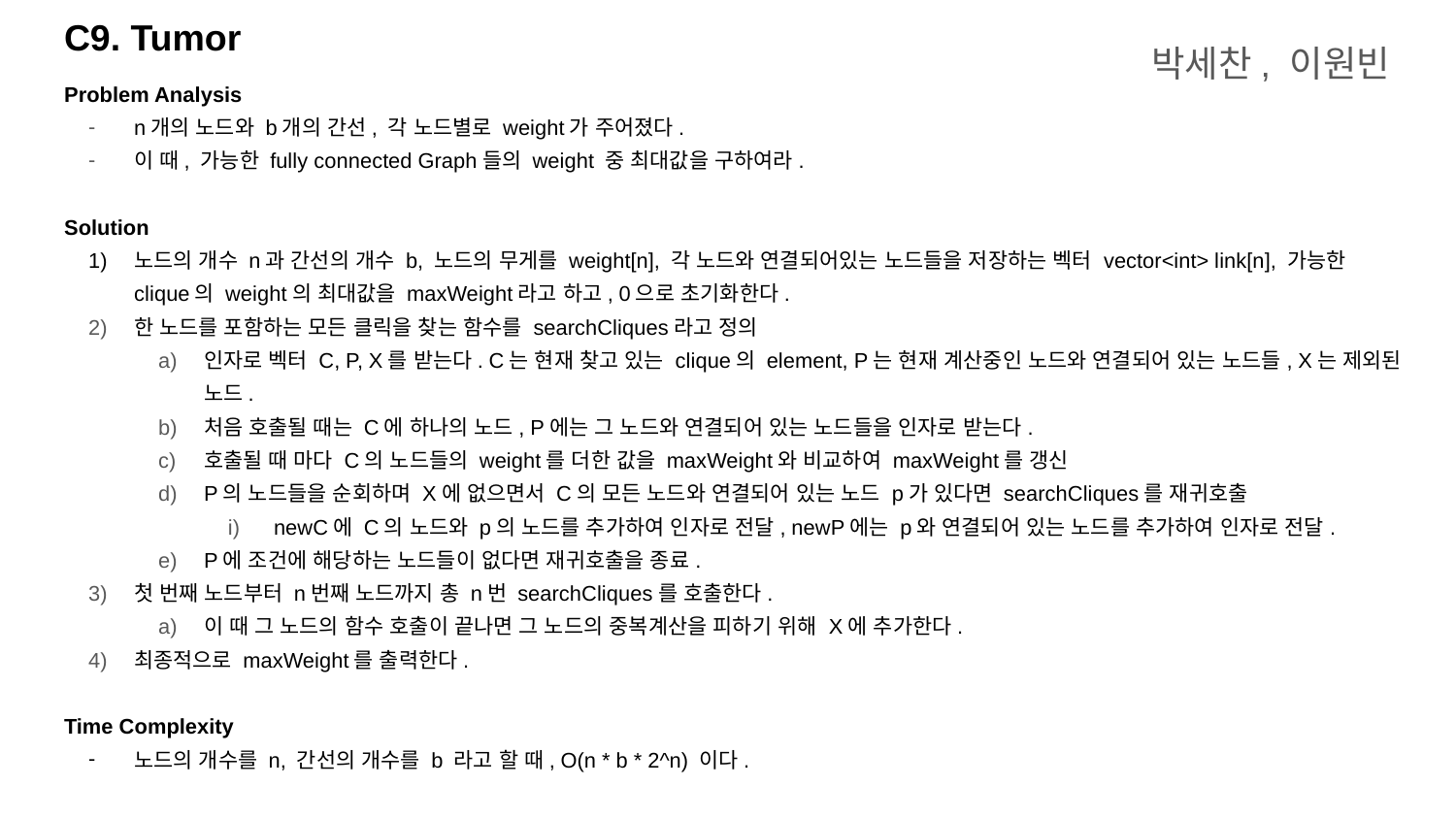

C9. Tumor
박세찬, 이원빈
Problem Analysis
n개의 노드와 b개의 간선, 각 노드별로 weight가 주어졌다.
이 때, 가능한 fully connected Graph들의 weight 중 최대값을 구하여라.

Solution
노드의 개수 n과 간선의 개수 b, 노드의 무게를 weight[n], 각 노드와 연결되어있는 노드들을 저장하는 벡터 vector<int> link[n], 가능한 clique의 weight의 최대값을 maxWeight라고 하고, 0으로 초기화한다.
한 노드를 포함하는 모든 클릭을 찾는 함수를 searchCliques라고 정의
인자로 벡터 C, P, X를 받는다. C는 현재 찾고 있는 clique의 element, P는 현재 계산중인 노드와 연결되어 있는 노드들, X는 제외된 노드.
처음 호출될 때는 C에 하나의 노드, P에는 그 노드와 연결되어 있는 노드들을 인자로 받는다.
호출될 때 마다 C의 노드들의 weight를 더한 값을 maxWeight와 비교하여 maxWeight를 갱신
P의 노드들을 순회하며 X에 없으면서 C의 모든 노드와 연결되어 있는 노드 p가 있다면 searchCliques를 재귀호출
newC에 C의 노드와 p의 노드를 추가하여 인자로 전달, newP에는 p와 연결되어 있는 노드를 추가하여 인자로 전달.
P에 조건에 해당하는 노드들이 없다면 재귀호출을 종료.
첫 번째 노드부터 n번째 노드까지 총 n번 searchCliques를 호출한다.
이 때 그 노드의 함수 호출이 끝나면 그 노드의 중복계산을 피하기 위해 X에 추가한다.
최종적으로 maxWeight를 출력한다.

Time Complexity
노드의 개수를 n, 간선의 개수를 b 라고 할 때, O(n * b * 2^n) 이다.